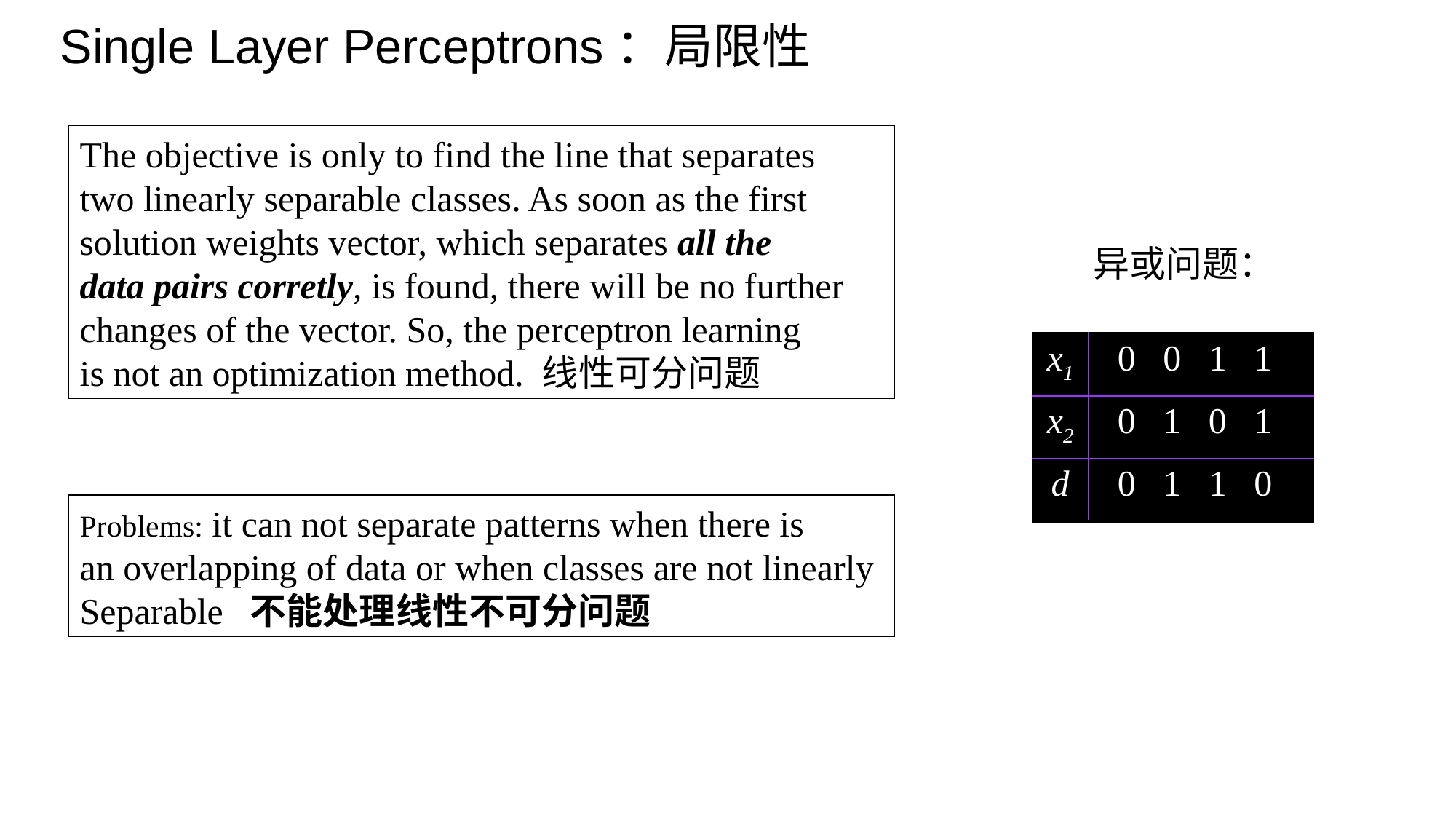

Single Layer Perceptrons：局限性
The objective is only to find the line that separates
two linearly separable classes. As soon as the first
solution weights vector, which separates all the
data pairs corretly, is found, there will be no further
changes of the vector. So, the perceptron learning
is not an optimization method. 线性可分问题
异或问题：
| x1 | 0 0 1 1 |
| --- | --- |
| x2 | 0 1 0 1 |
| d | 0 1 1 0 |
Problems: it can not separate patterns when there is
an overlapping of data or when classes are not linearly
Separable  不能处理线性不可分问题